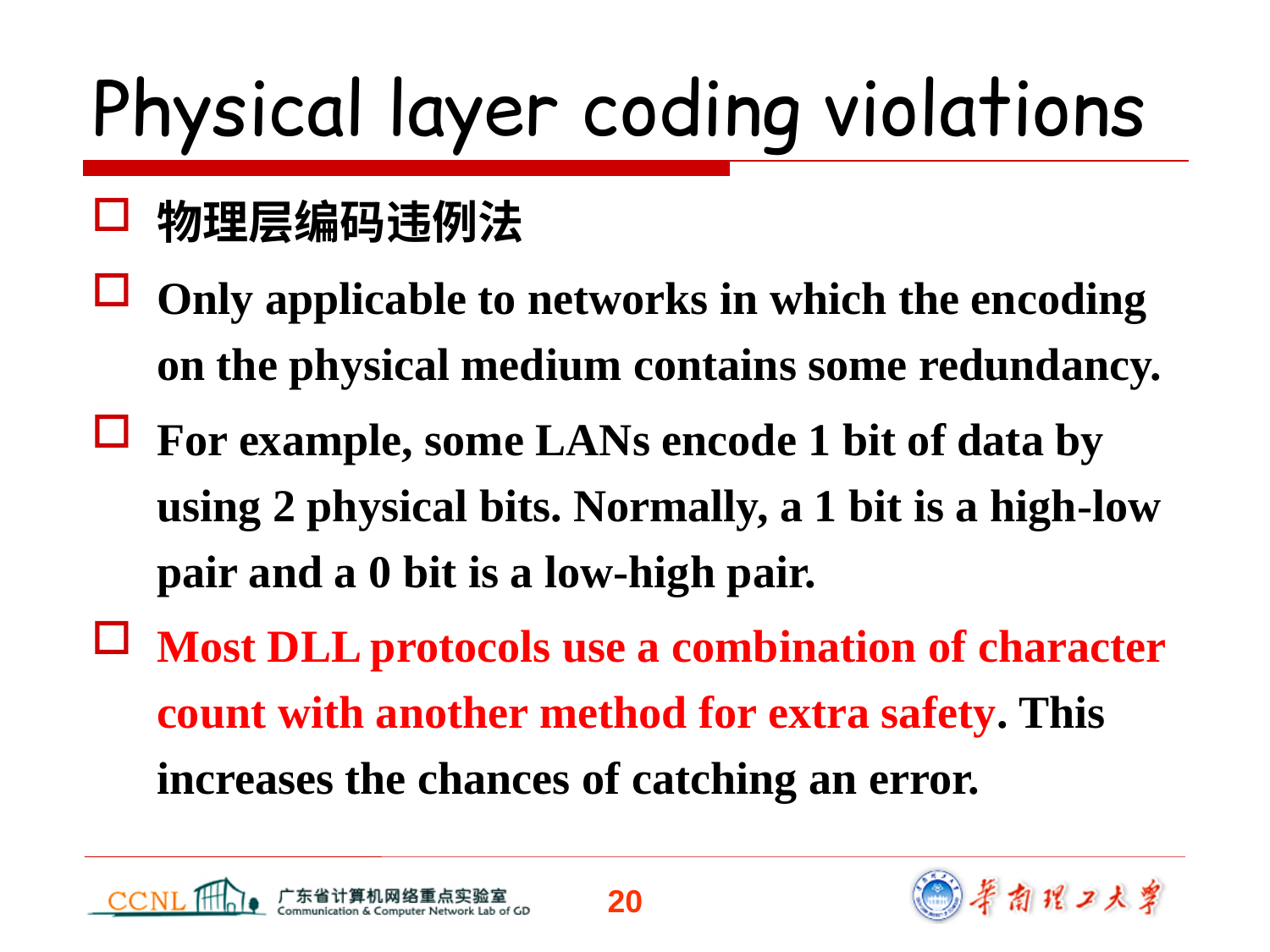

Physical layer coding violations
物理层编码违例法
Only applicable to networks in which the encoding on the physical medium contains some redundancy.
For example, some LANs encode 1 bit of data by using 2 physical bits. Normally, a 1 bit is a high-low pair and a 0 bit is a low-high pair.
Most DLL protocols use a combination of character count with another method for extra safety. This increases the chances of catching an error.